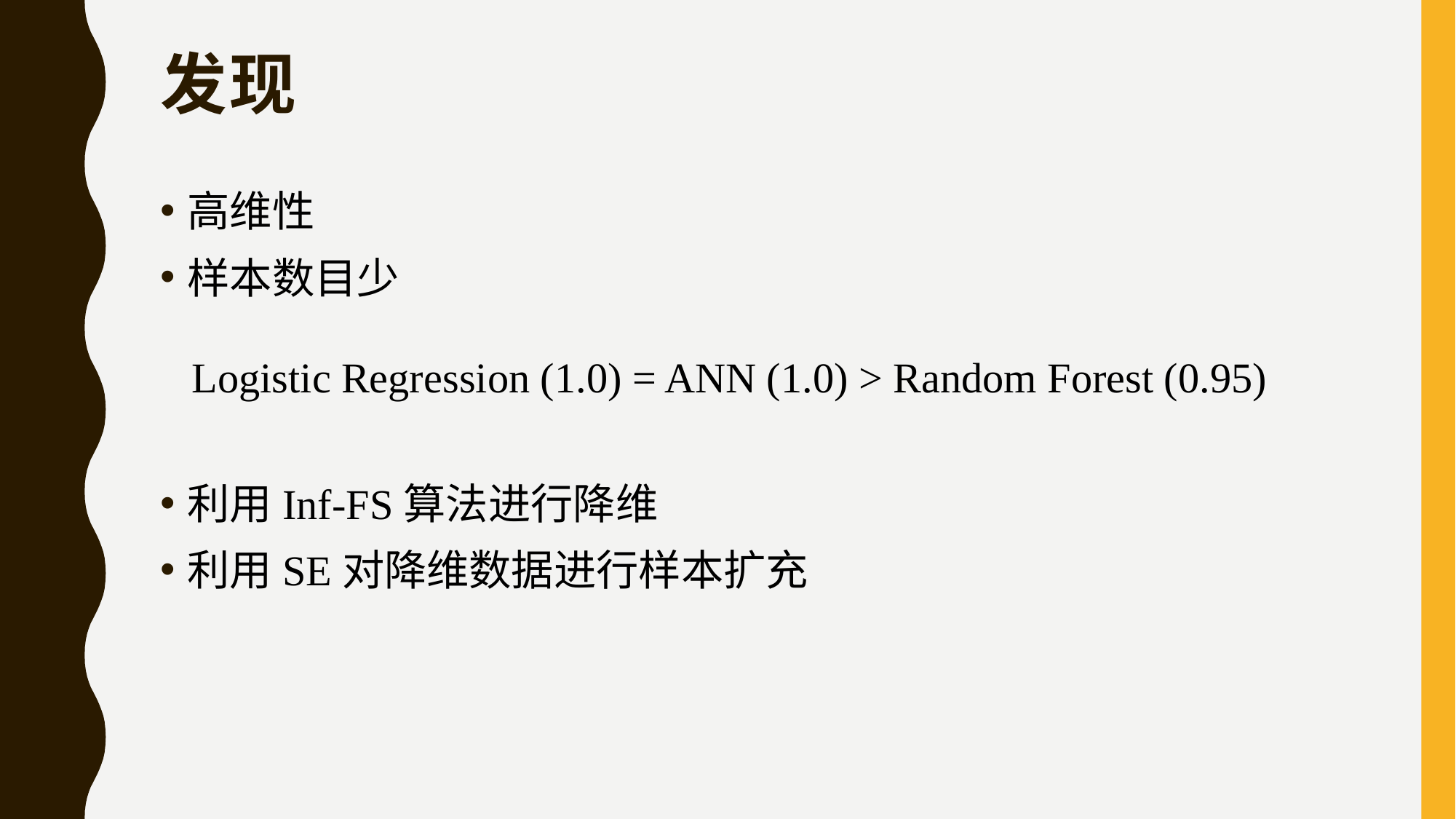

# 发现
高维性
样本数目少

Logistic Regression (1.0) = ANN (1.0) > Random Forest (0.95)

利用Inf-FS算法进行降维
利用SE对降维数据进行样本扩充